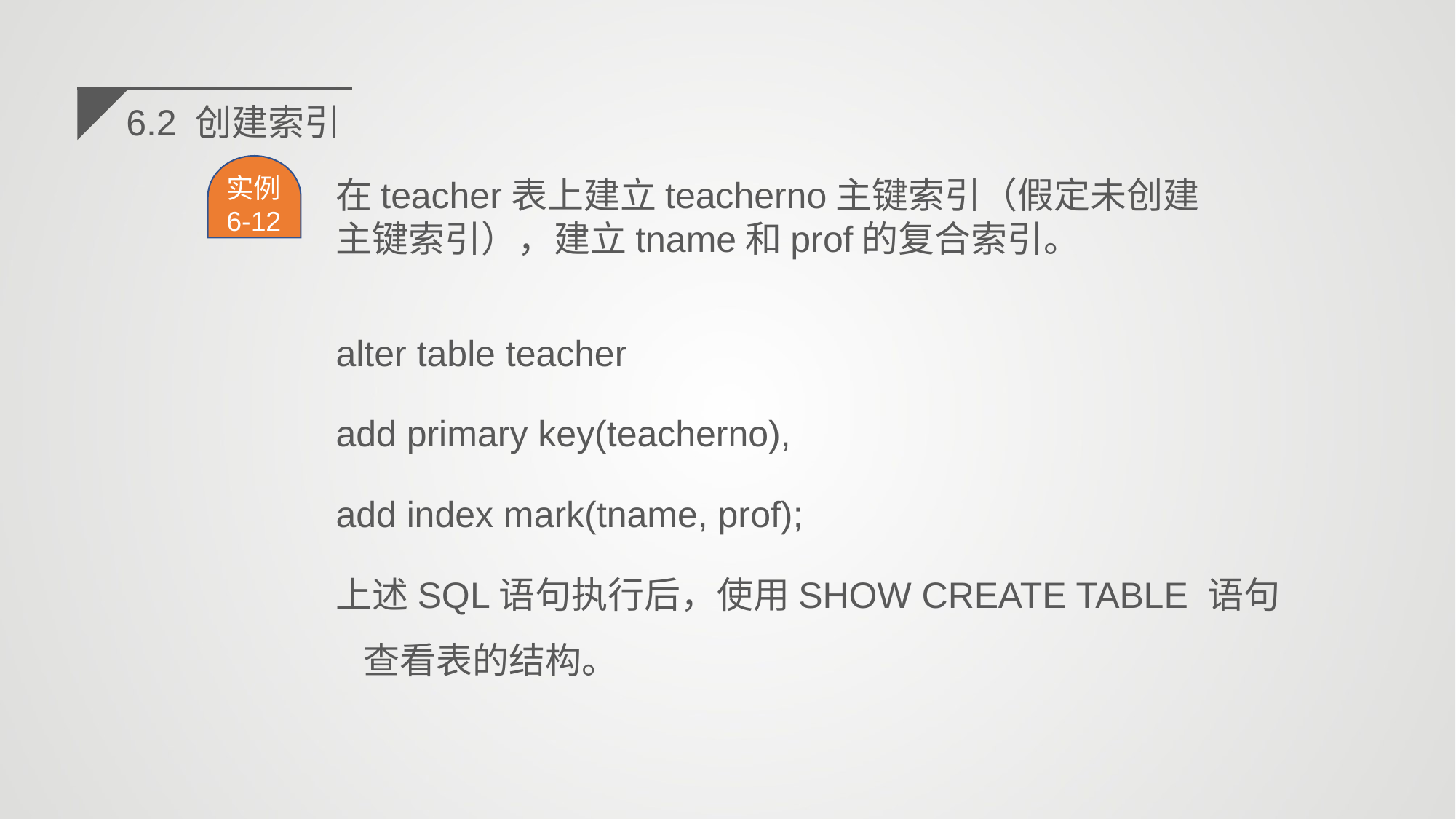

6.2 创建索引

实例
6-12
在teacher表上建立teacherno主键索引（假定未创建主键索引），建立tname和prof的复合索引。

alter table teacher
add primary key(teacherno),
add index mark(tname, prof);
上述SQL语句执行后，使用SHOW CREATE TABLE 语句查看表的结构。